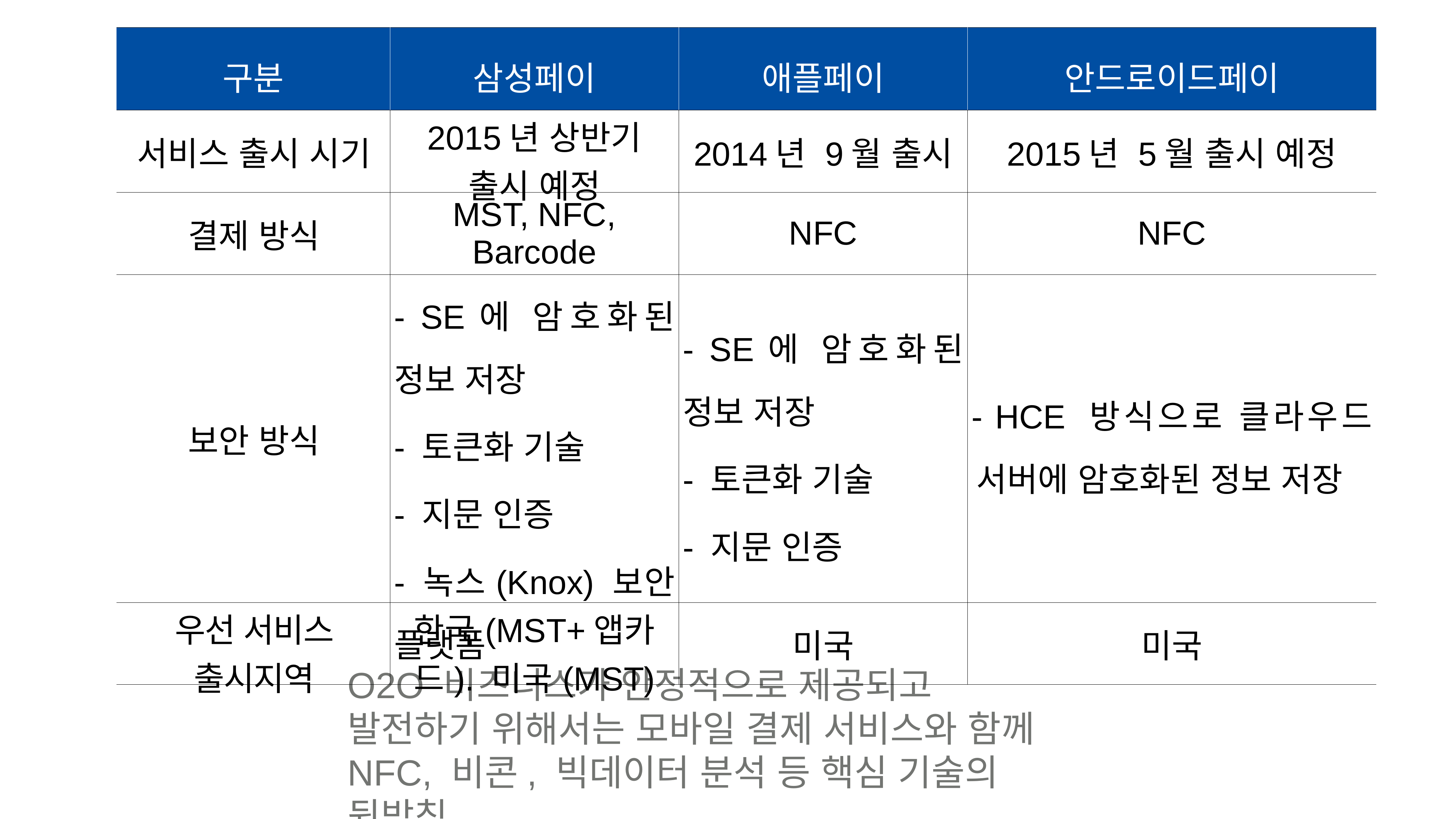

| 구분 | 삼성페이 | 애플페이 | 안드로이드페이 |
| --- | --- | --- | --- |
| 서비스 출시 시기 | 2015년 상반기 출시 예정 | 2014년 9월 출시 | 2015년 5월 출시 예정 |
| 결제 방식 | MST, NFC, Barcode | NFC | NFC |
| 보안 방식 | - SE에 암호화된 정보 저장 - 토큰화 기술 - 지문 인증 - 녹스(Knox) 보안 플랫폼 | - SE에 암호화된 정보 저장 - 토큰화 기술 - 지문 인증 | - HCE 방식으로 클라우드 서버에 암호화된 정보 저장 |
| 우선 서비스 출시지역 | 한국(MST+앱카드). 미국(MST) | 미국 | 미국 |
O2O 비즈니스가 안정적으로 제공되고 발전하기 위해서는 모바일 결제 서비스와 함께 NFC, 비콘, 빅데이터 분석 등 핵심 기술의 뒷받침